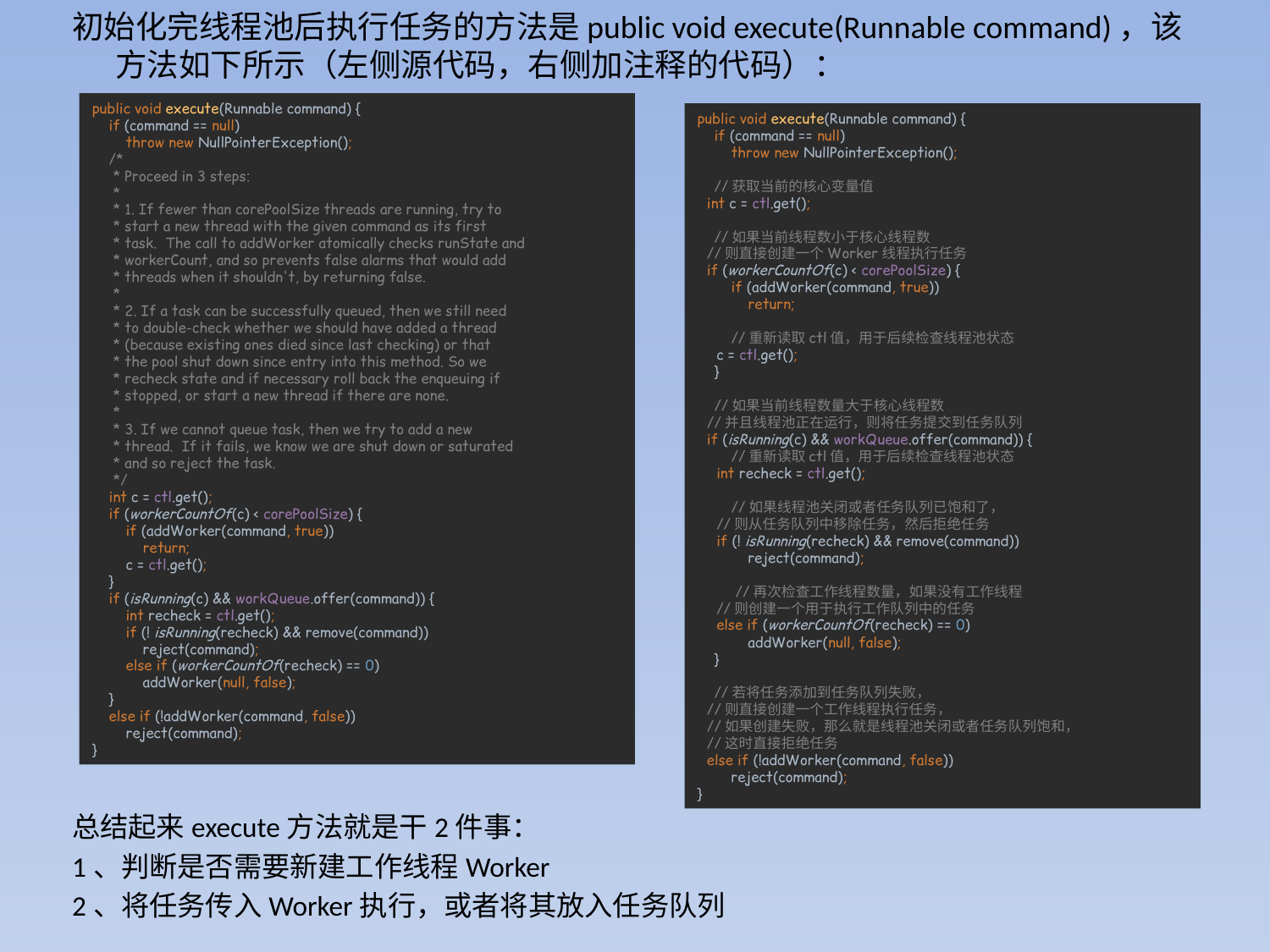

初始化完线程池后执行任务的方法是public void execute(Runnable command)，该方法如下所示（左侧源代码，右侧加注释的代码）：

public void execute(Runnable command) {
    if (command == null)
        throw new NullPointerException();
    /*
     * Proceed in 3 steps:
     *
     * 1. If fewer than corePoolSize threads are running, try to
     * start a new thread with the given command as its first
     * task.  The call to addWorker atomically checks runState and
     * workerCount, and so prevents false alarms that would add
     * threads when it shouldn't, by returning false.
     *
     * 2. If a task can be successfully queued, then we still need
     * to double-check whether we should have added a thread
     * (because existing ones died since last checking) or that
     * the pool shut down since entry into this method. So we
     * recheck state and if necessary roll back the enqueuing if
     * stopped, or start a new thread if there are none.
     *
     * 3. If we cannot queue task, then we try to add a new
     * thread.  If it fails, we know we are shut down or saturated
     * and so reject the task.
     */
    int c = ctl.get();
    if (workerCountOf(c) < corePoolSize) {
        if (addWorker(command, true))
            return;
        c = ctl.get();
    }
    if (isRunning(c) && workQueue.offer(command)) {
        int recheck = ctl.get();
        if (! isRunning(recheck) && remove(command))
            reject(command);
        else if (workerCountOf(recheck) == 0)
            addWorker(null, false);
    }
    else if (!addWorker(command, false))
        reject(command);
}
public void execute(Runnable command) {
    if (command == null)
        throw new NullPointerException();
    //获取当前的核心变量值
  int c = ctl.get();
    //如果当前线程数小于核心线程数
  //则直接创建一个Worker线程执行任务
  if (workerCountOf(c) < corePoolSize) {
        if (addWorker(command, true))
            return;
        //重新读取ctl值，用于后续检查线程池状态
     c = ctl.get();
    }
    //如果当前线程数量大于核心线程数
  //并且线程池正在运行，则将任务提交到任务队列
  if (isRunning(c) && workQueue.offer(command)) {
        //重新读取ctl值，用于后续检查线程池状态
     int recheck = ctl.get();
        //如果线程池关闭或者任务队列已饱和了，
     //则从任务队列中移除任务，然后拒绝任务
     if (! isRunning(recheck) && remove(command))
            reject(command);
         //再次检查工作线程数量，如果没有工作线程
     //则创建一个用于执行工作队列中的任务
     else if (workerCountOf(recheck) == 0)
            addWorker(null, false);
    }
    //若将任务添加到任务队列失败，
  //则直接创建一个工作线程执行任务，
  //如果创建失败，那么就是线程池关闭或者任务队列饱和，
  //这时直接拒绝任务
  else if (!addWorker(command, false))
        reject(command);
}
总结起来execute方法就是干2件事：
1、判断是否需要新建工作线程Worker
2、将任务传入Worker执行，或者将其放入任务队列